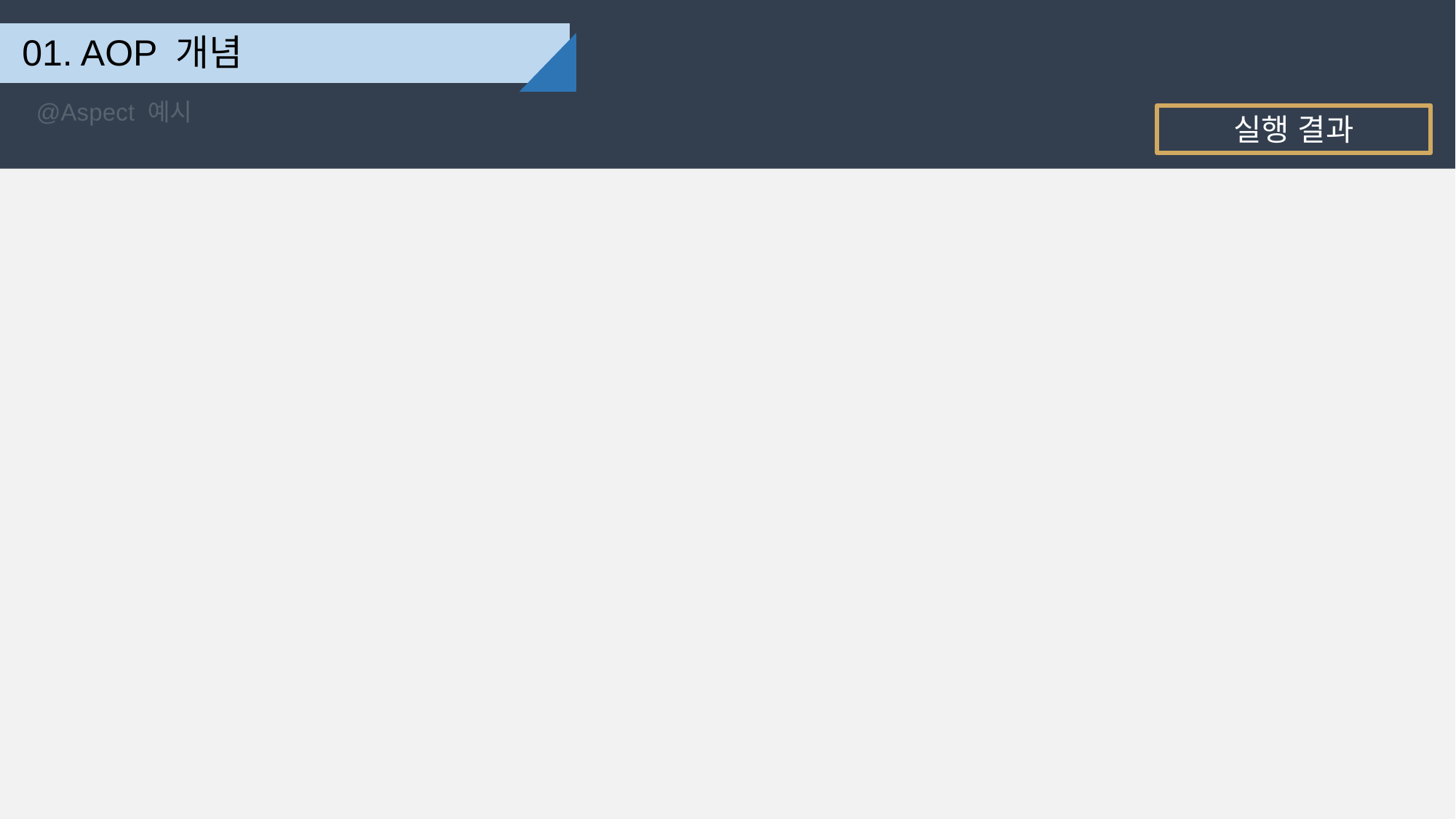

01. AOP 개념

@Aspect 예시
실행 결과